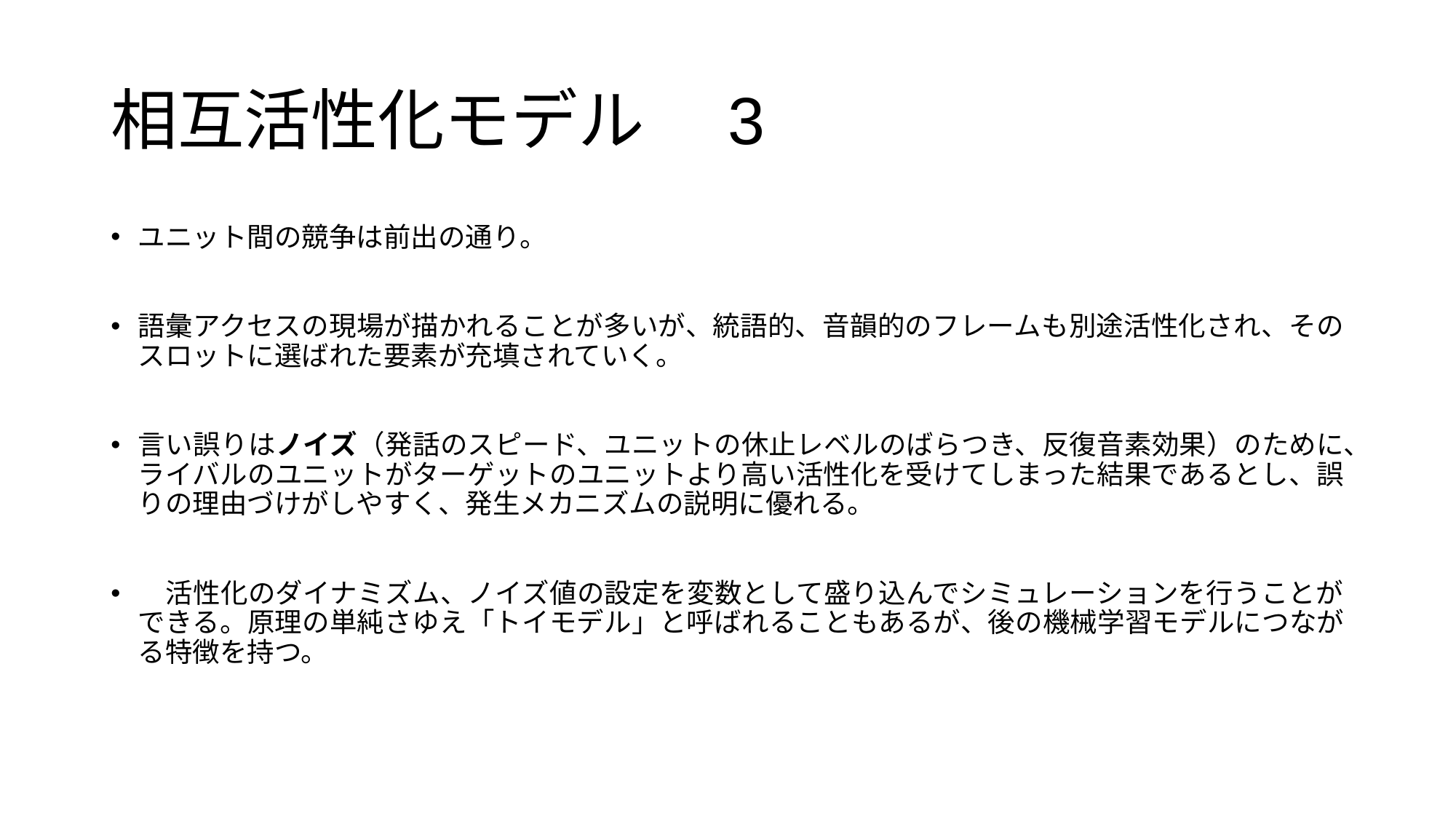

# 相互活性化モデル　3
ユニット間の競争は前出の通り。

語彙アクセスの現場が描かれることが多いが、統語的、音韻的のフレームも別途活性化され、そのスロットに選ばれた要素が充填されていく。

言い誤りはノイズ（発話のスピード、ユニットの休止レベルのばらつき、反復音素効果）のために、ライバルのユニットがターゲットのユニットより高い活性化を受けてしまった結果であるとし、誤りの理由づけがしやすく、発生メカニズムの説明に優れる。

　活性化のダイナミズム、ノイズ値の設定を変数として盛り込んでシミュレーションを行うことができる。原理の単純さゆえ「トイモデル」と呼ばれることもあるが、後の機械学習モデルにつながる特徴を持つ。